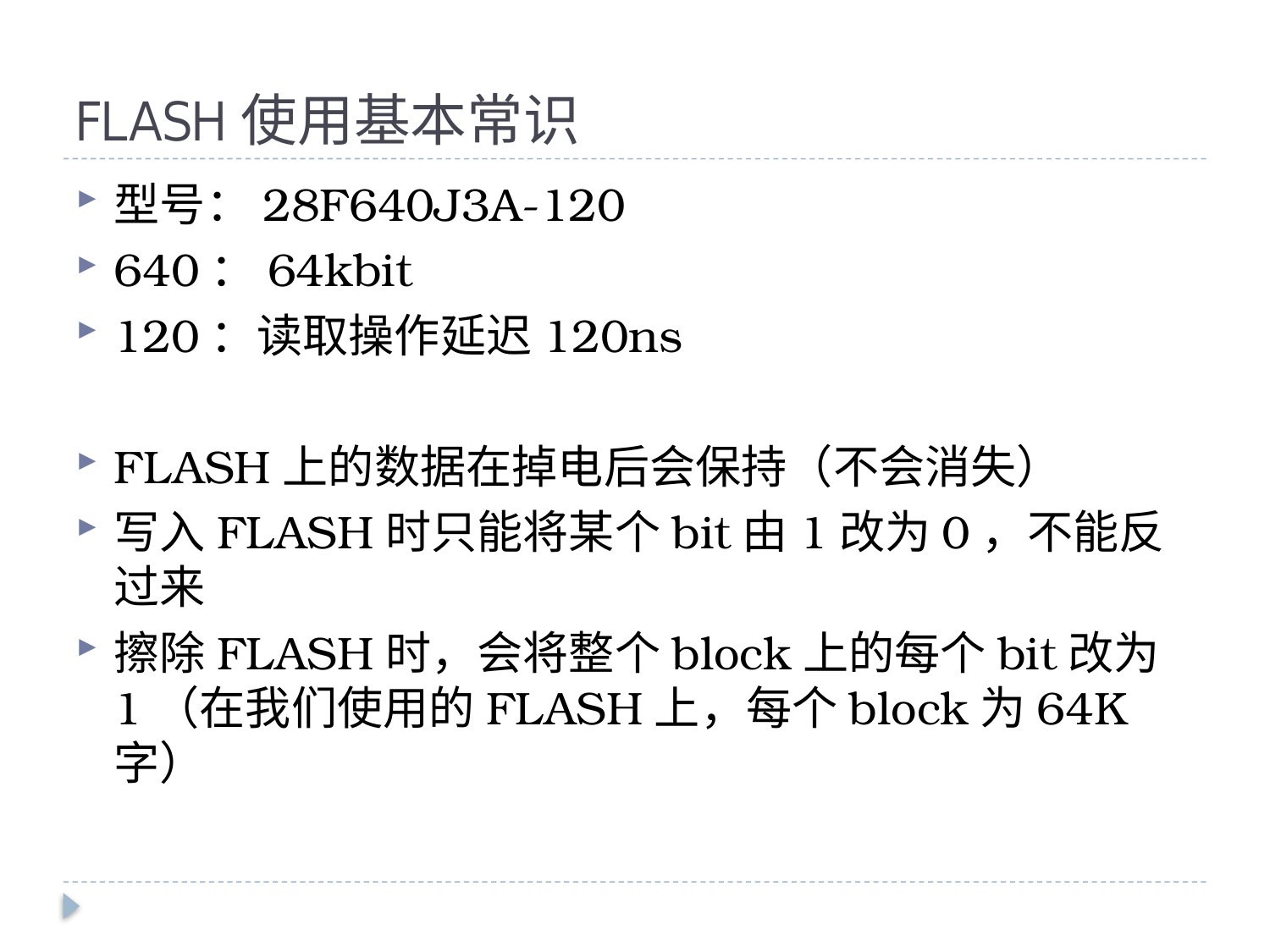

# FLASH使用基本常识
型号：28F640J3A-120
640：64kbit
120：读取操作延迟120ns

FLASH上的数据在掉电后会保持（不会消失）
写入FLASH时只能将某个bit由1改为0，不能反过来
擦除FLASH时，会将整个block上的每个bit改为1（在我们使用的FLASH上，每个block为64K字）